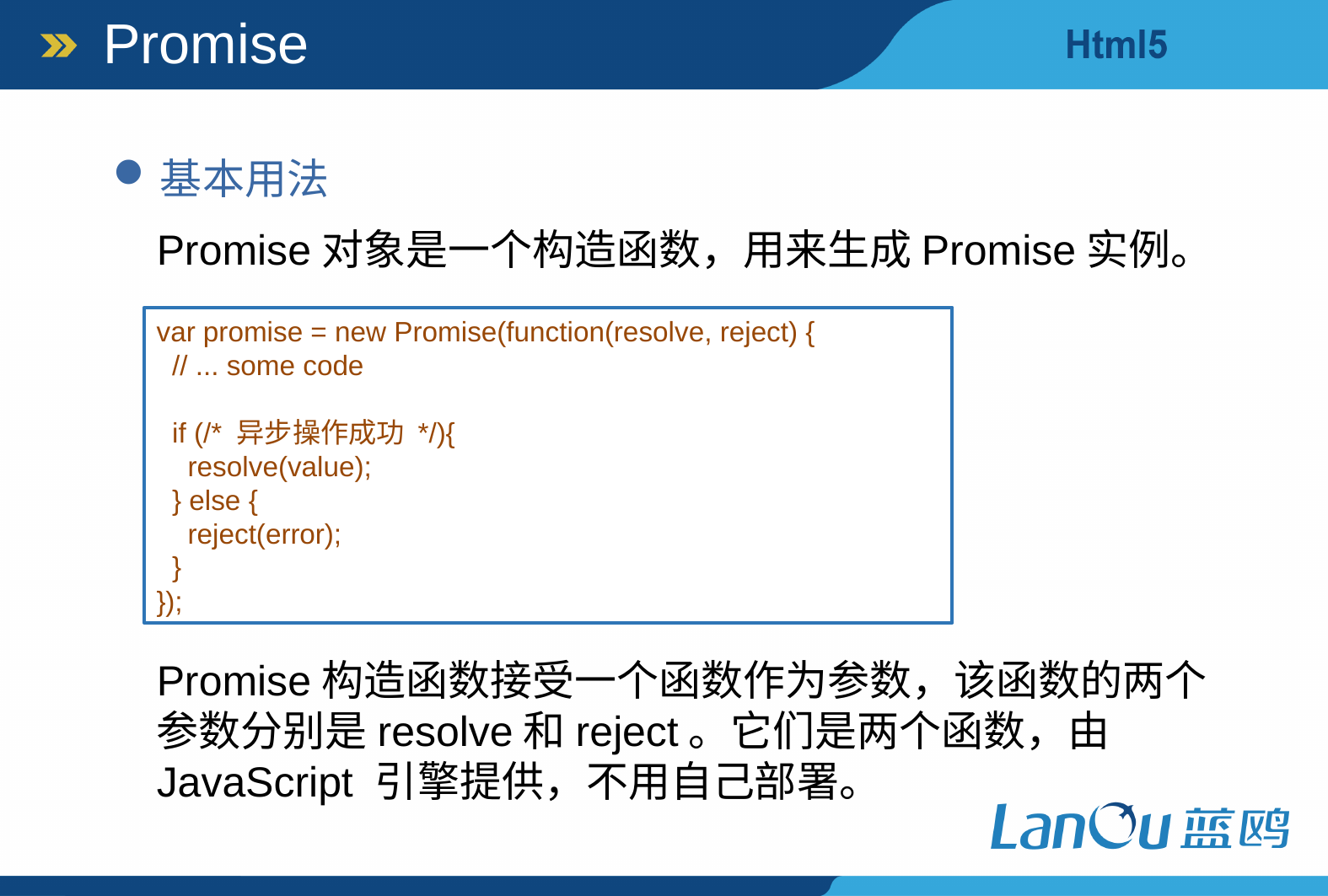

Promise
基本用法
Promise对象是一个构造函数，用来生成Promise实例。
var promise = new Promise(function(resolve, reject) {
  // ... some code

  if (/* 异步操作成功 */){
    resolve(value);
  } else {
    reject(error);
  }
});
Promise构造函数接受一个函数作为参数，该函数的两个参数分别是resolve和reject。它们是两个函数，由 JavaScript 引擎提供，不用自己部署。